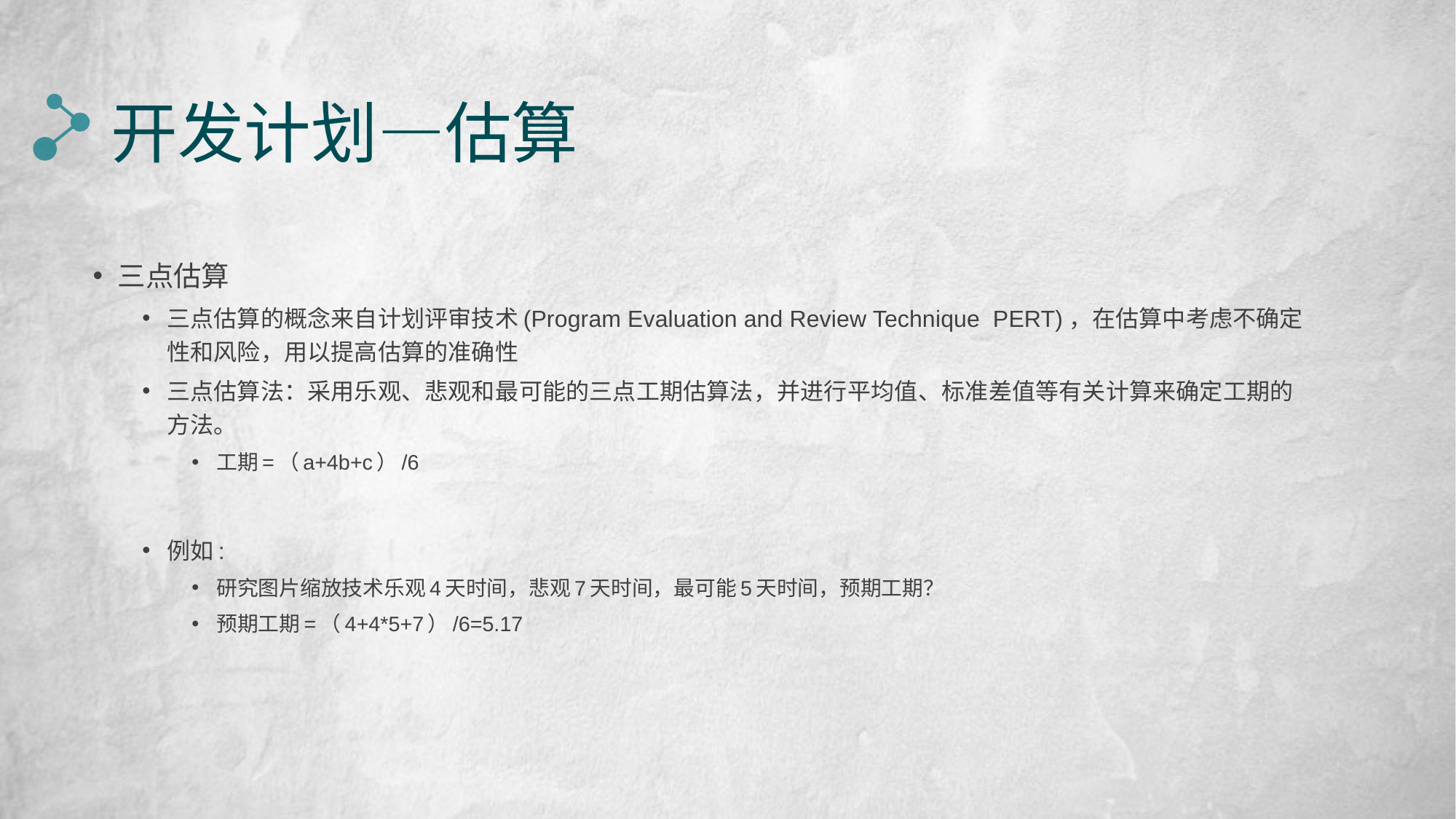

# 开发计划—估算
三点估算
三点估算的概念来自计划评审技术(Program Evaluation and Review Technique  PERT)，在估算中考虑不确定性和风险，用以提高估算的准确性
三点估算法：采用乐观、悲观和最可能的三点工期估算法，并进行平均值、标准差值等有关计算来确定工期的方法。
工期=（a+4b+c）/6

例如:
研究图片缩放技术乐观4天时间，悲观7天时间，最可能5天时间，预期工期？
预期工期=（4+4*5+7）/6=5.17